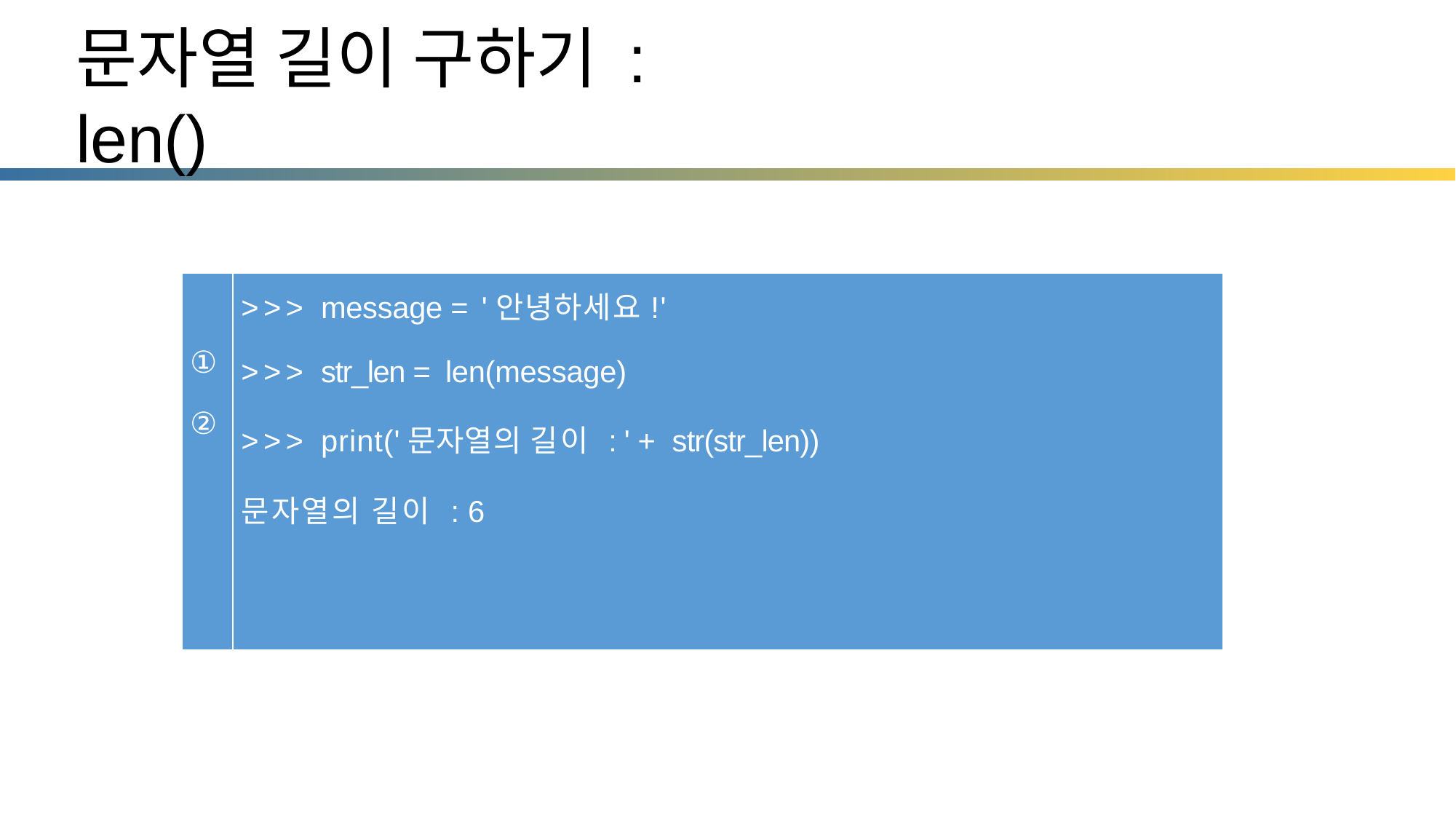

# 문자열 길이 구하기 : len()
| ① ② | >>> message = '안녕하세요!' >>> str\_len = len(message) >>> print('문자열의 길이 : ' + str(str\_len)) 문자열의 길이 : 6 |
| --- | --- |